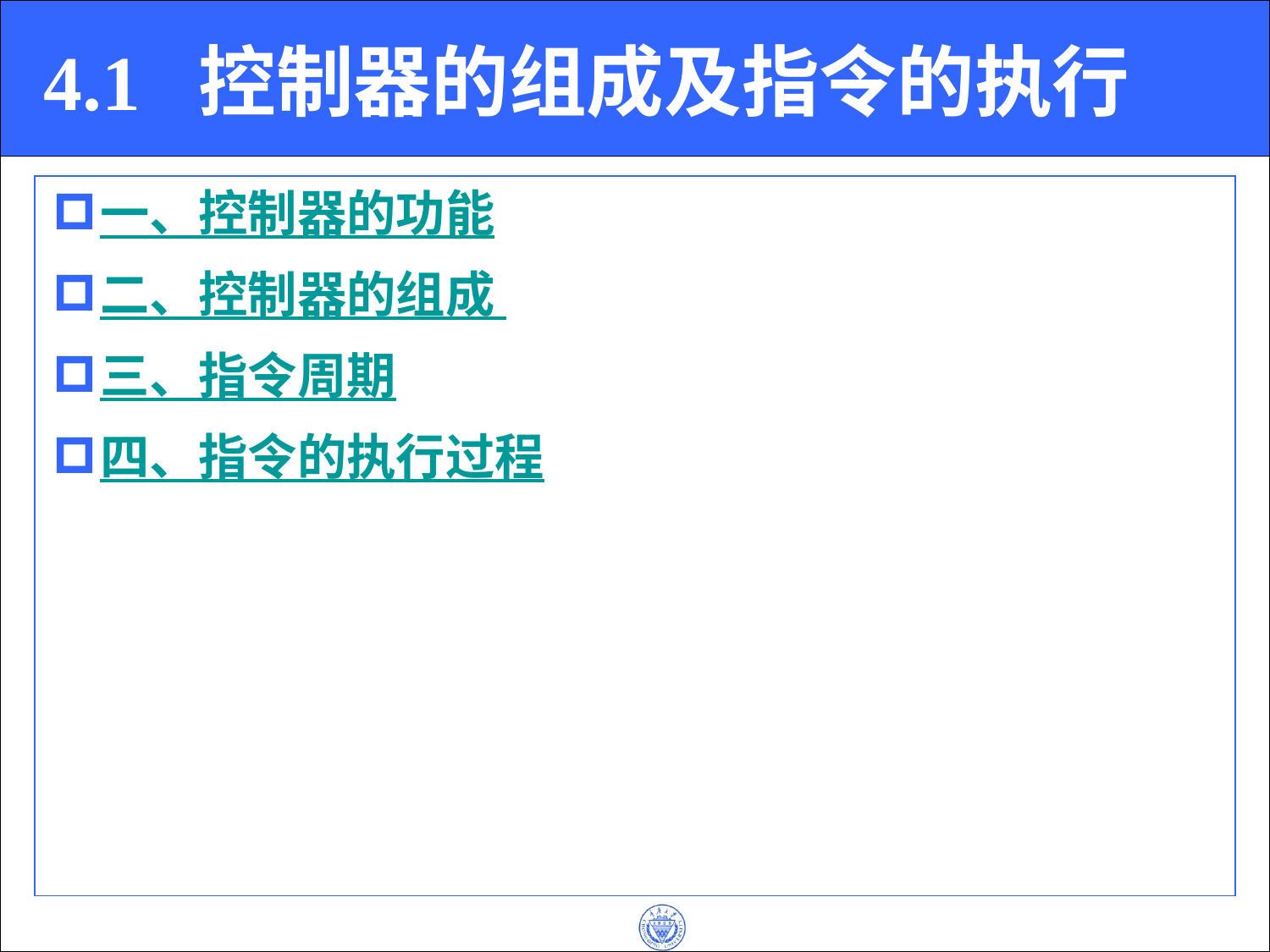

# 4.1  控制器的组成及指令的执行
一、控制器的功能
二、控制器的组成
三、指令周期
四、指令的执行过程

1